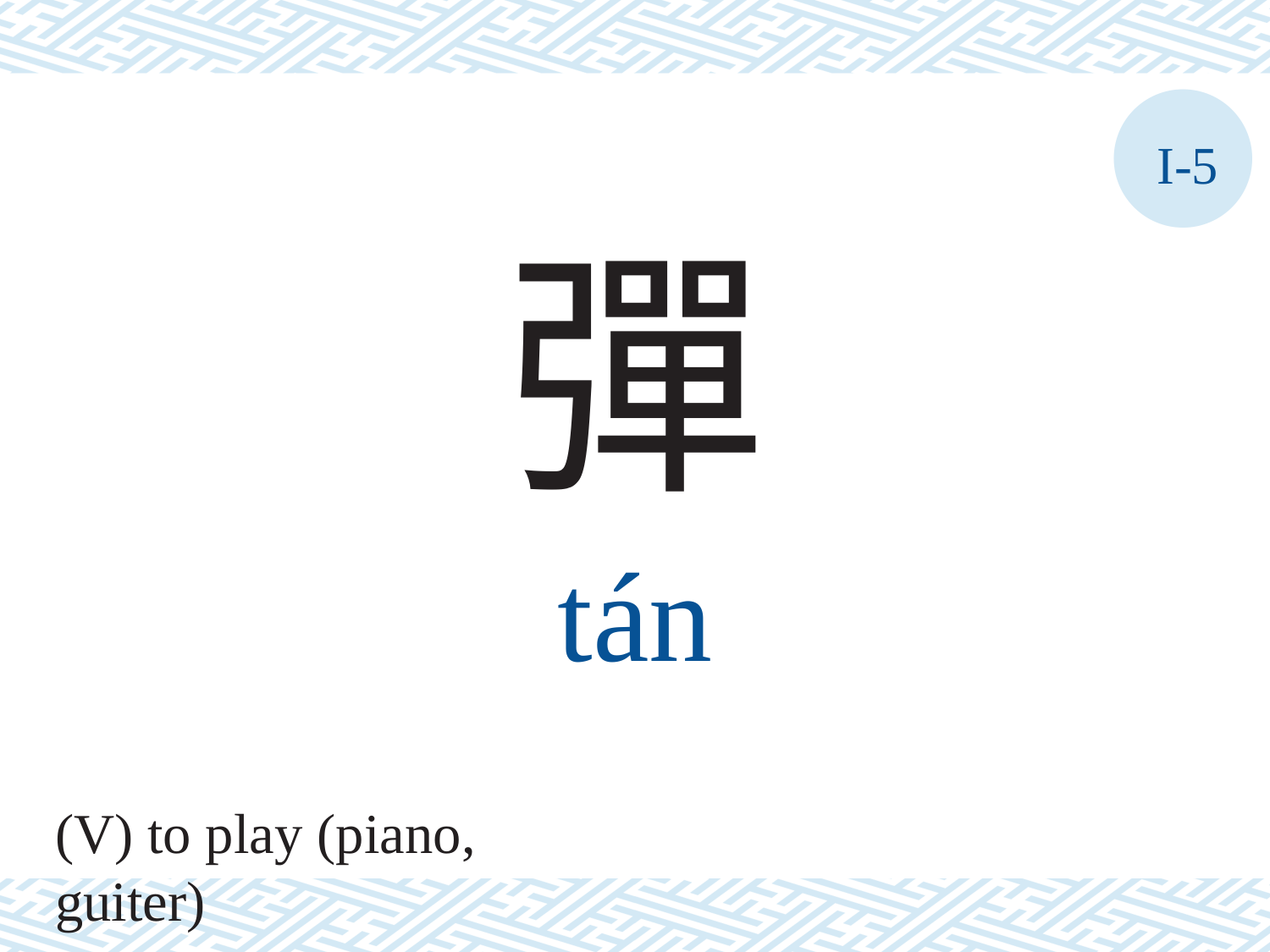

I-5
彈
tán
(V) to play (piano, guiter)